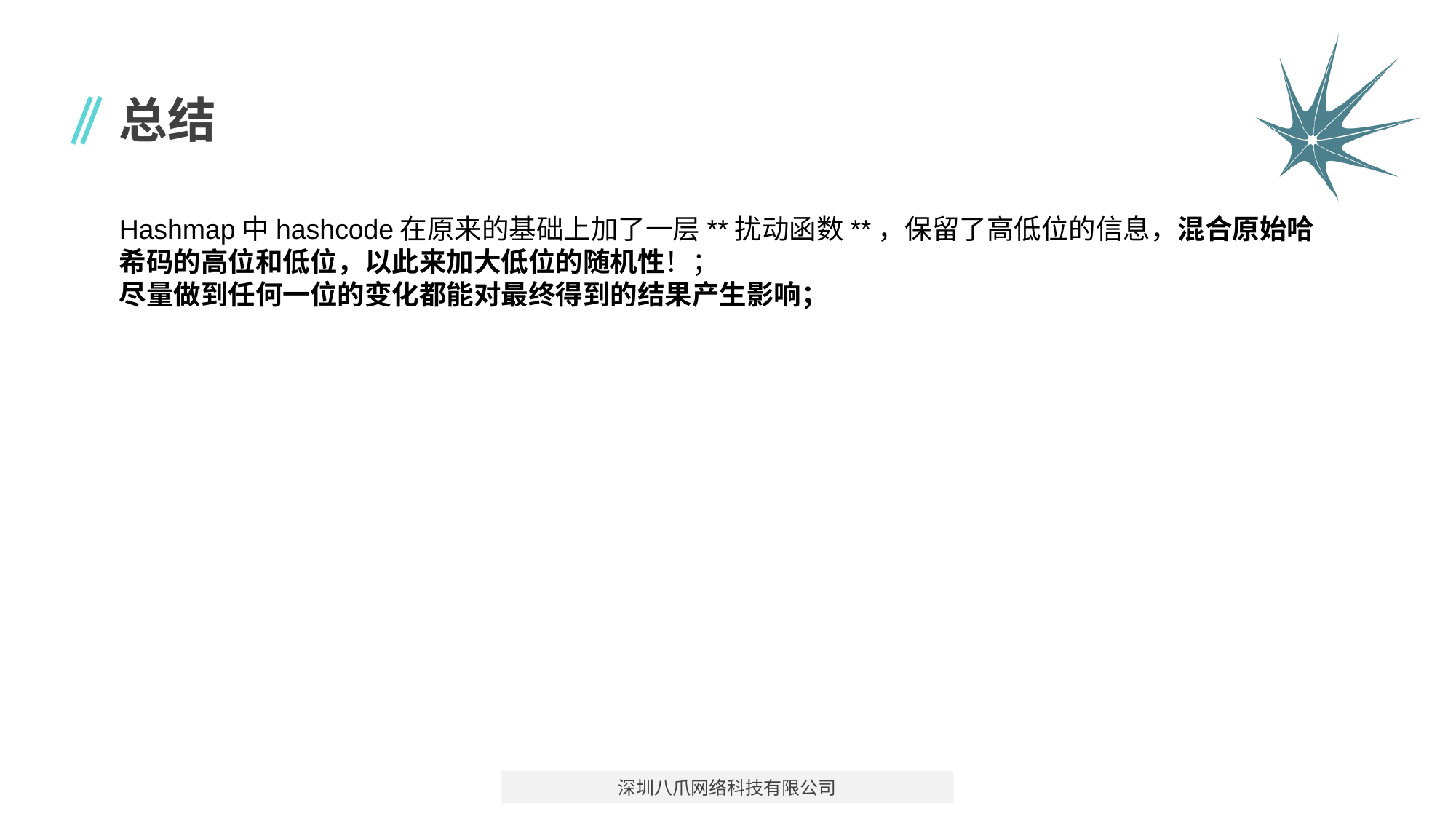

# 总结
Hashmap中hashcode在原来的基础上加了一层**扰动函数**，保留了高低位的信息，混合原始哈希码的高位和低位，以此来加大低位的随机性！；
尽量做到任何一位的变化都能对最终得到的结果产生影响；

16